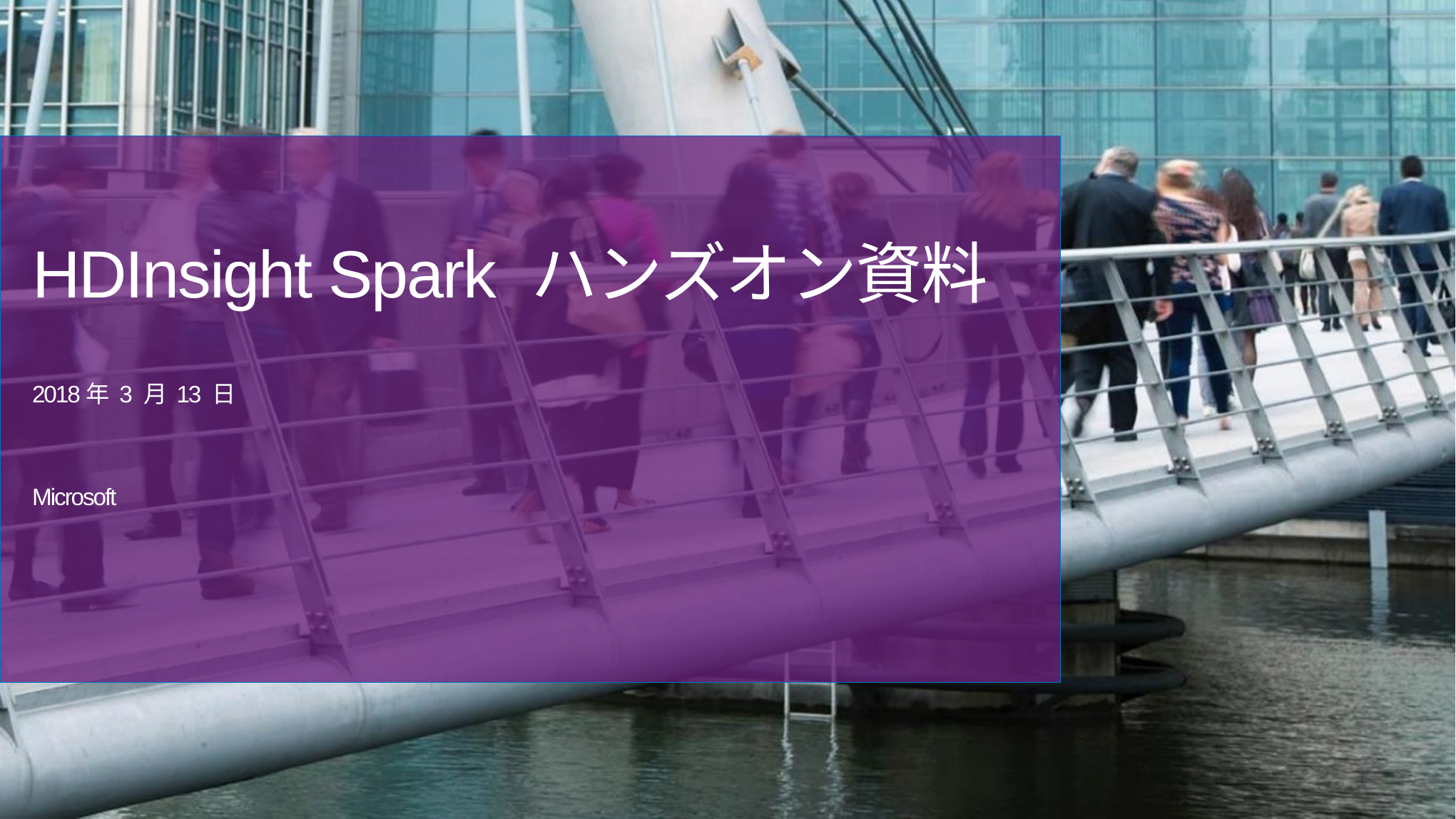

HDInsight Spark ハンズオン資料
2018年 3 月 13 日
Microsoft